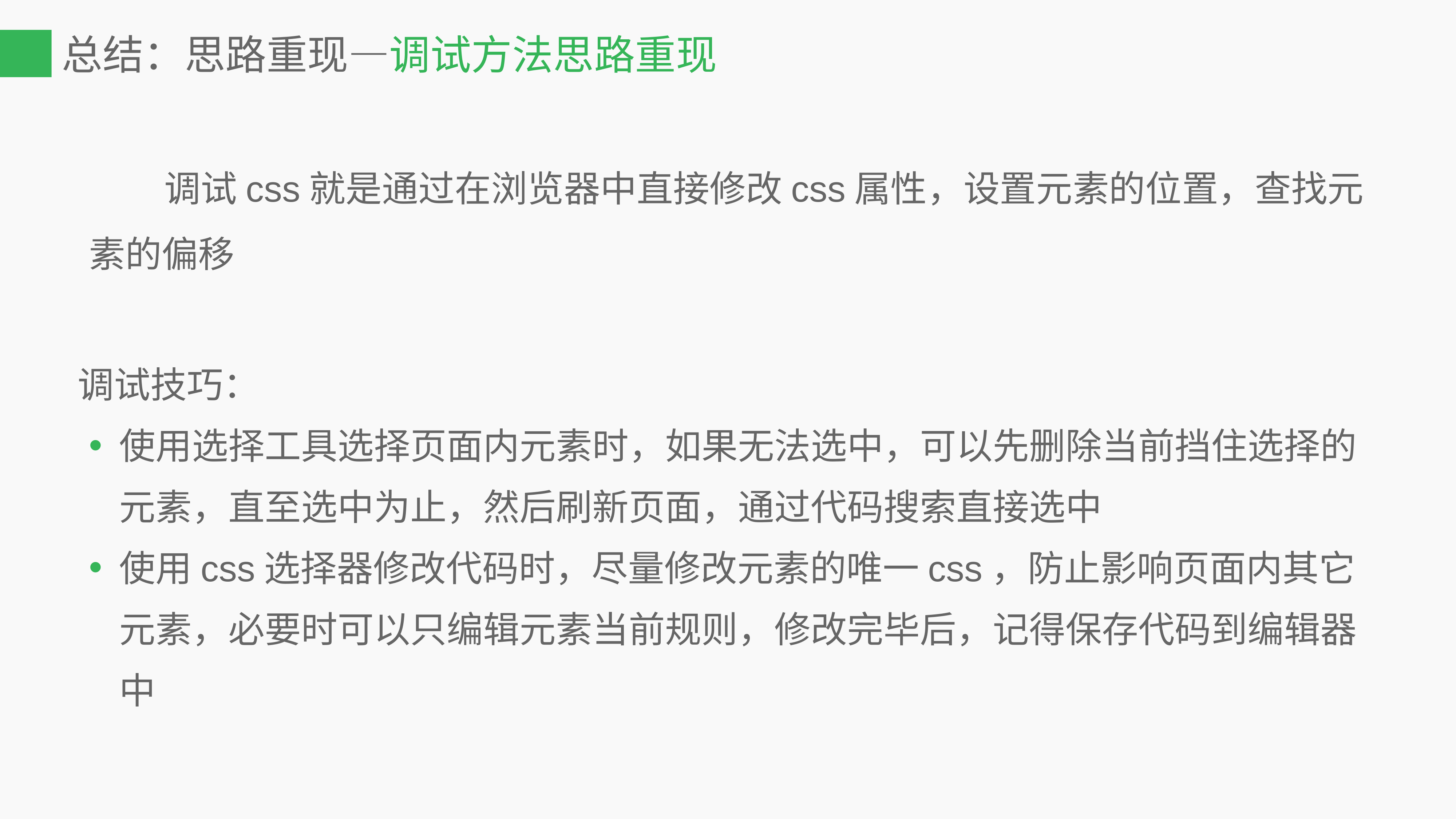

# 总结：思路重现—调试方法思路重现
调试css就是通过在浏览器中直接修改css属性，设置元素的位置，查找元素的偏移

调试技巧：
使用选择工具选择页面内元素时，如果无法选中，可以先删除当前挡住选择的元素，直至选中为止，然后刷新页面，通过代码搜索直接选中
使用css选择器修改代码时，尽量修改元素的唯一css，防止影响页面内其它元素，必要时可以只编辑元素当前规则，修改完毕后，记得保存代码到编辑器中